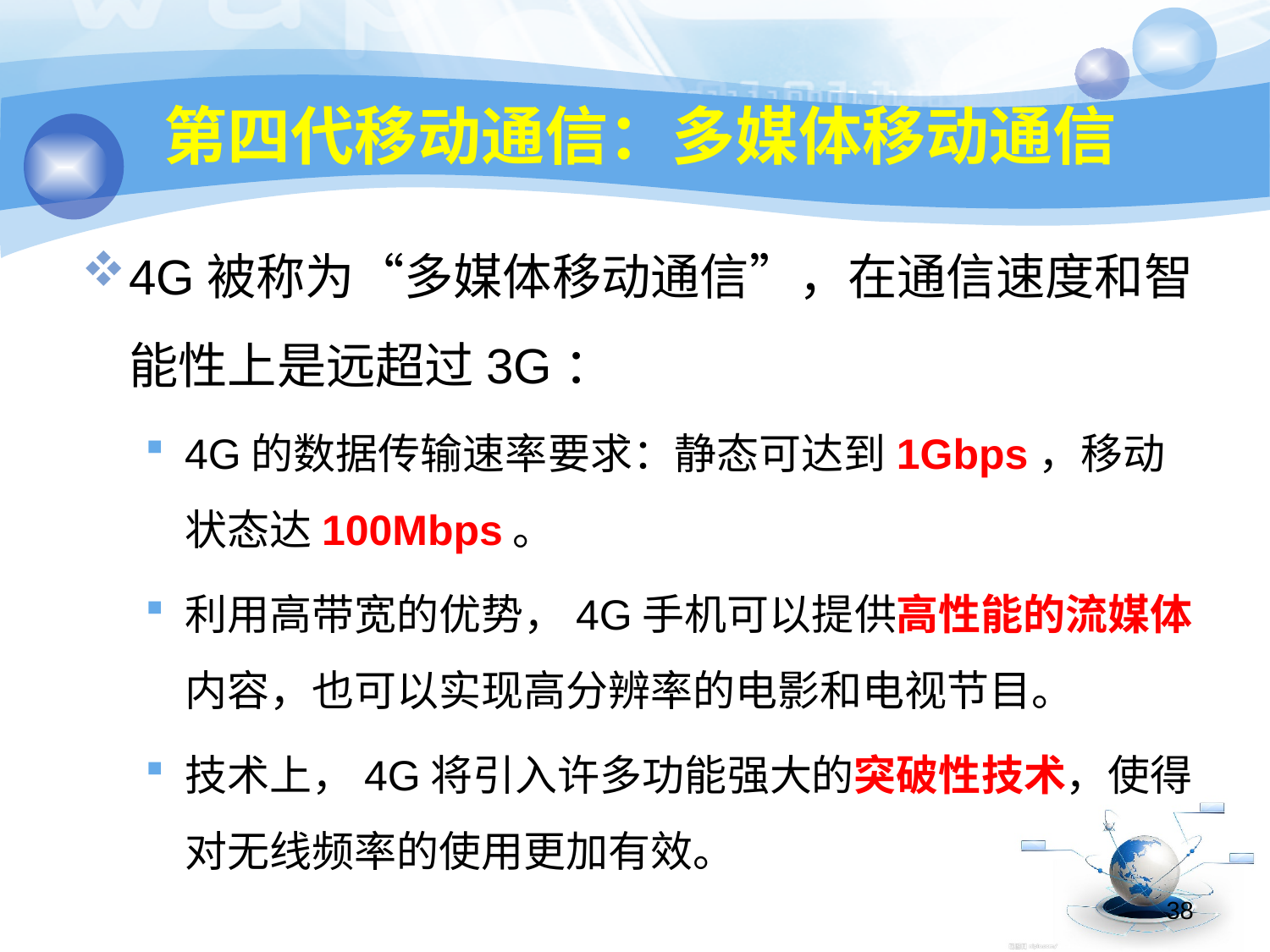

# 第四代移动通信：多媒体移动通信
4G被称为“多媒体移动通信”，在通信速度和智能性上是远超过3G：
4G的数据传输速率要求：静态可达到1Gbps，移动状态达100Mbps。
利用高带宽的优势，4G手机可以提供高性能的流媒体内容，也可以实现高分辨率的电影和电视节目。
技术上，4G将引入许多功能强大的突破性技术，使得对无线频率的使用更加有效。
38